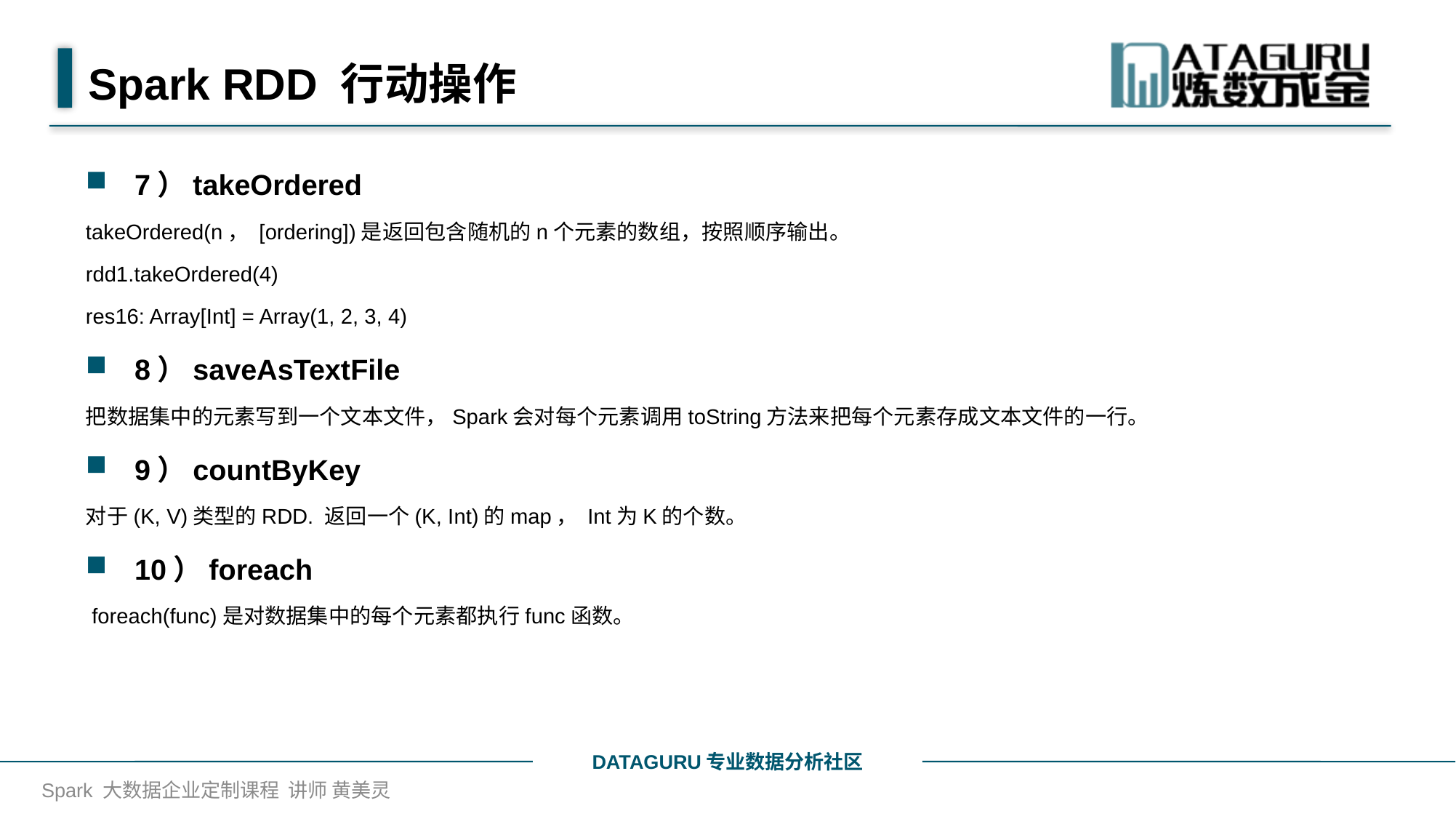

# Spark RDD 行动操作
7）takeOrdered
takeOrdered(n， [ordering])是返回包含随机的n个元素的数组，按照顺序输出。
rdd1.takeOrdered(4)
res16: Array[Int] = Array(1, 2, 3, 4)
8）saveAsTextFile
把数据集中的元素写到一个文本文件，Spark会对每个元素调用toString方法来把每个元素存成文本文件的一行。
9）countByKey
对于(K, V)类型的RDD. 返回一个(K, Int)的map， Int为K的个数。
10）foreach
 foreach(func)是对数据集中的每个元素都执行func函数。